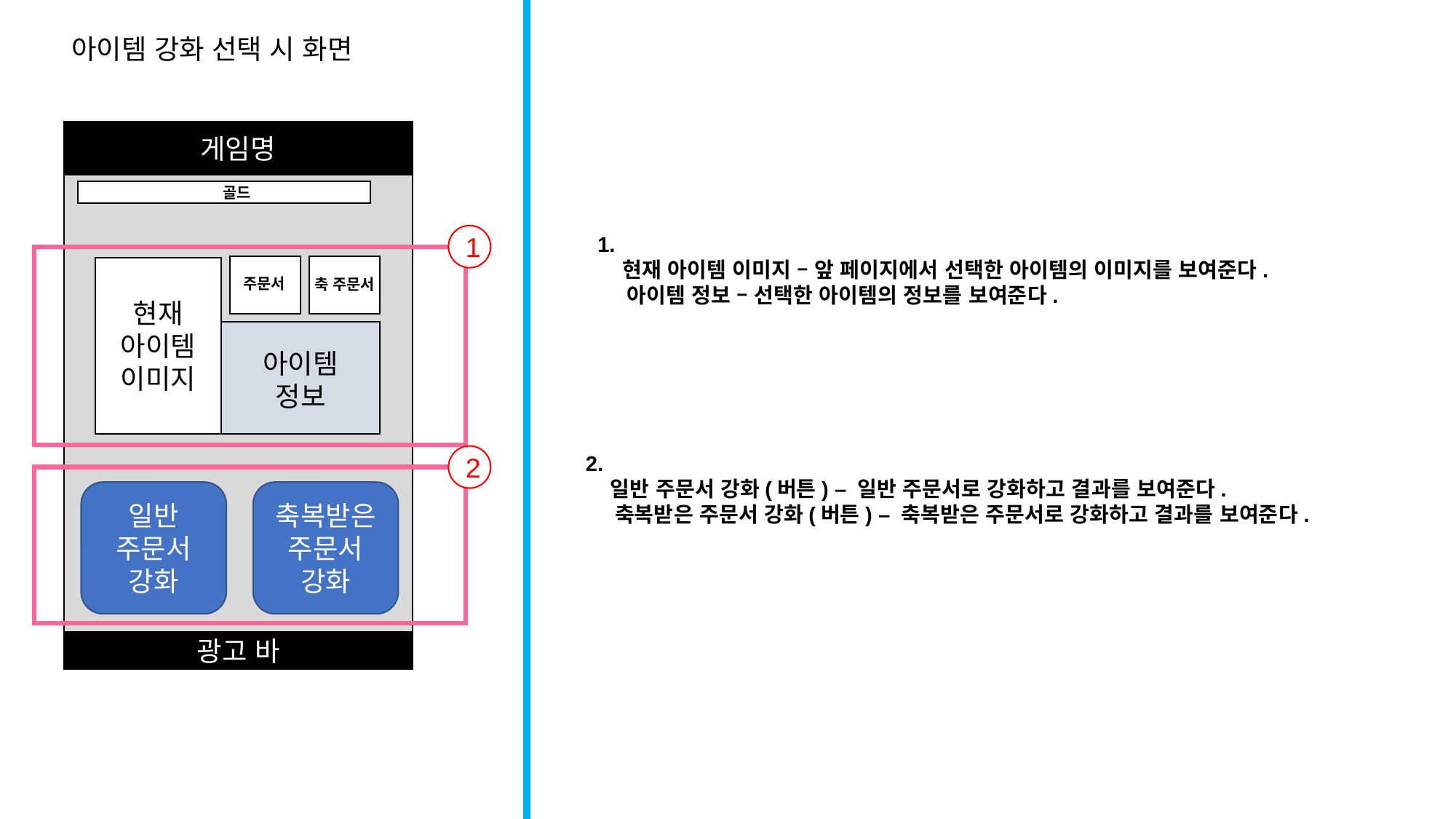

아이템 강화 선택 시 화면
게임명

골드

1
1.
    현재 아이템 이미지 – 앞 페이지에서 선택한 아이템의 이미지를 보여준다.
    아이템 정보 – 선택한 아이템의 정보를 보여준다.

주문서
축 주문서
현재
아이템
이미지

아이템
정보
2.
    일반 주문서 강화(버튼) – 일반 주문서로 강화하고 결과를 보여준다.
    축복받은 주문서 강화(버튼) – 축복받은 주문서로 강화하고 결과를 보여준다.
2

일반
주문서
강화
축복받은
주문서
강화
광고 바